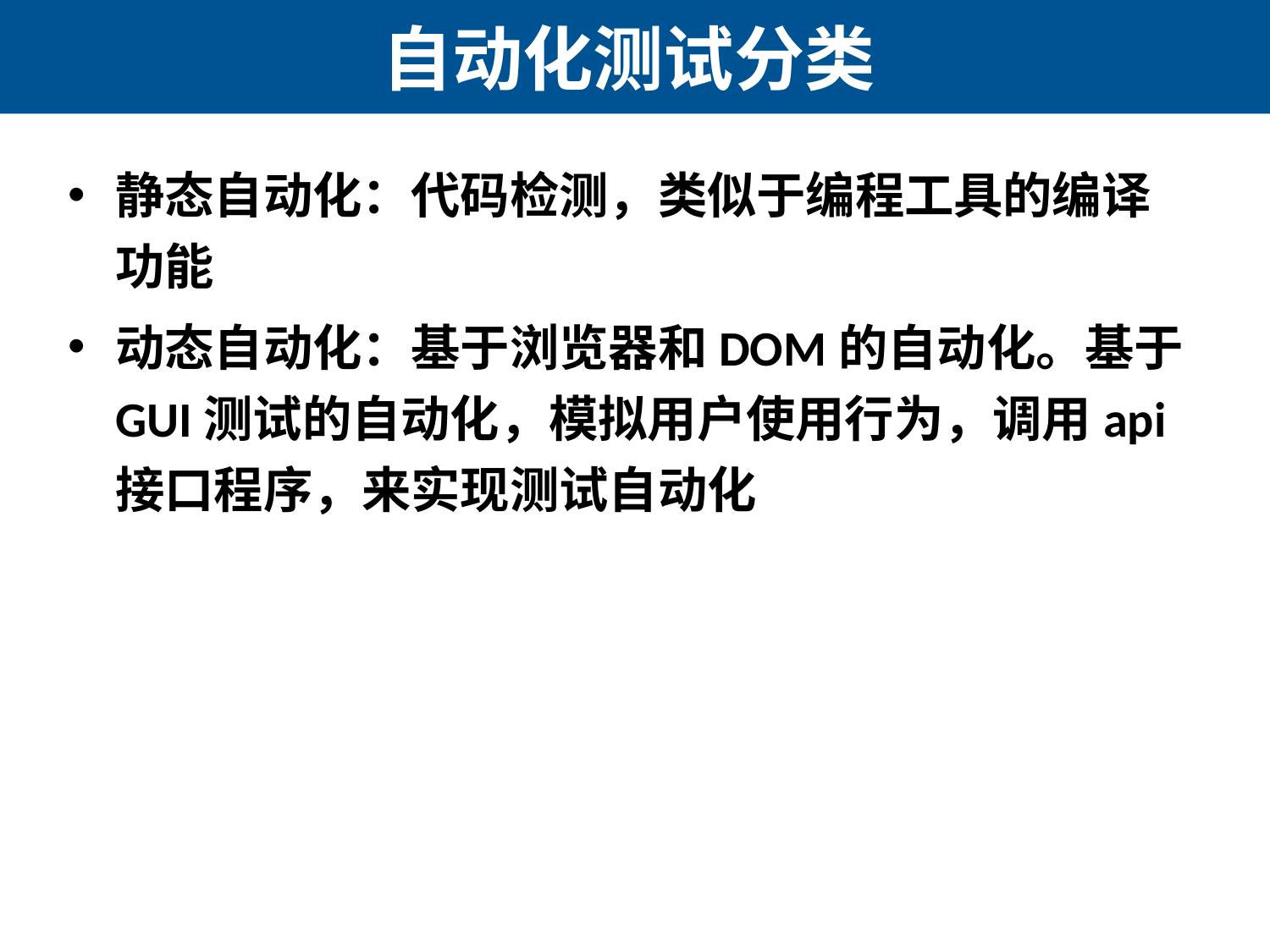

# 自动化测试分类
静态自动化：代码检测，类似于编程工具的编译功能
动态自动化：基于浏览器和DOM的自动化。基于GUI测试的自动化，模拟用户使用行为，调用api接口程序，来实现测试自动化